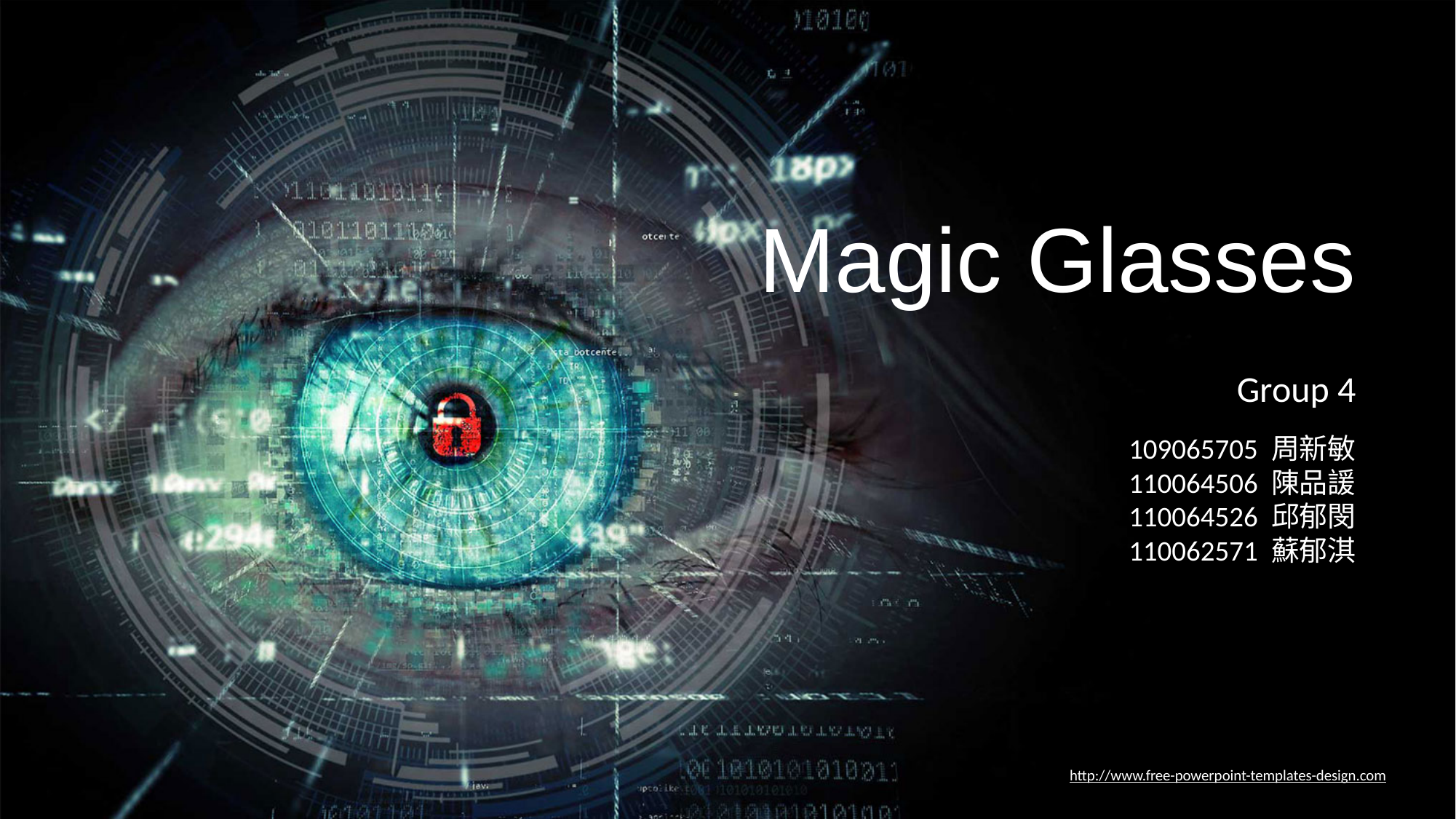

Magic Glasses
Group 4
109065705 周新敏
110064506 陳品諼
110064526 邱郁閔
110062571 蘇郁淇
http://www.free-powerpoint-templates-design.com